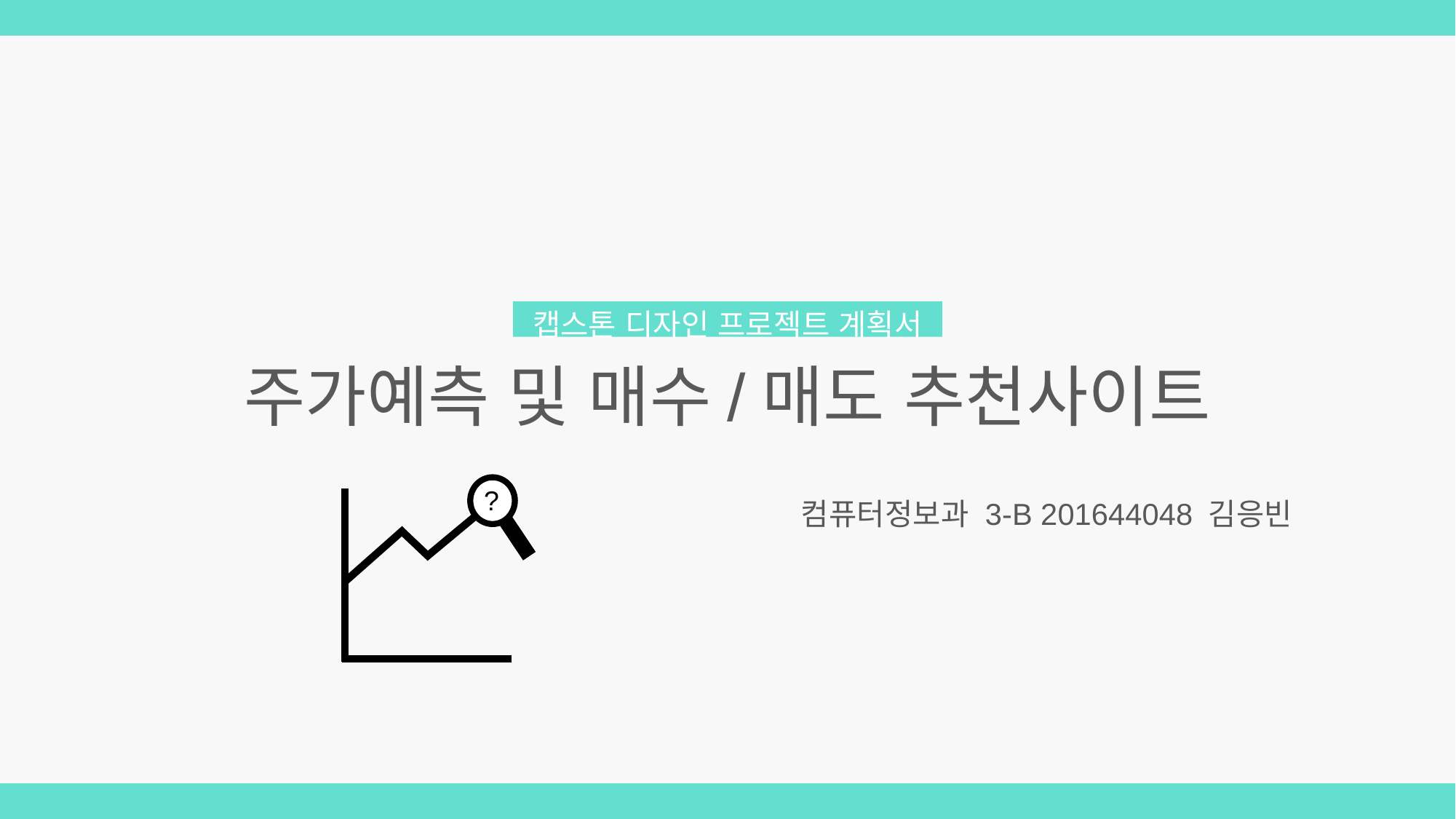

캡스톤 디자인 프로젝트 계획서

주가예측 및 매수/매도 추천사이트

?
컴퓨터정보과 3-B 201644048 김응빈